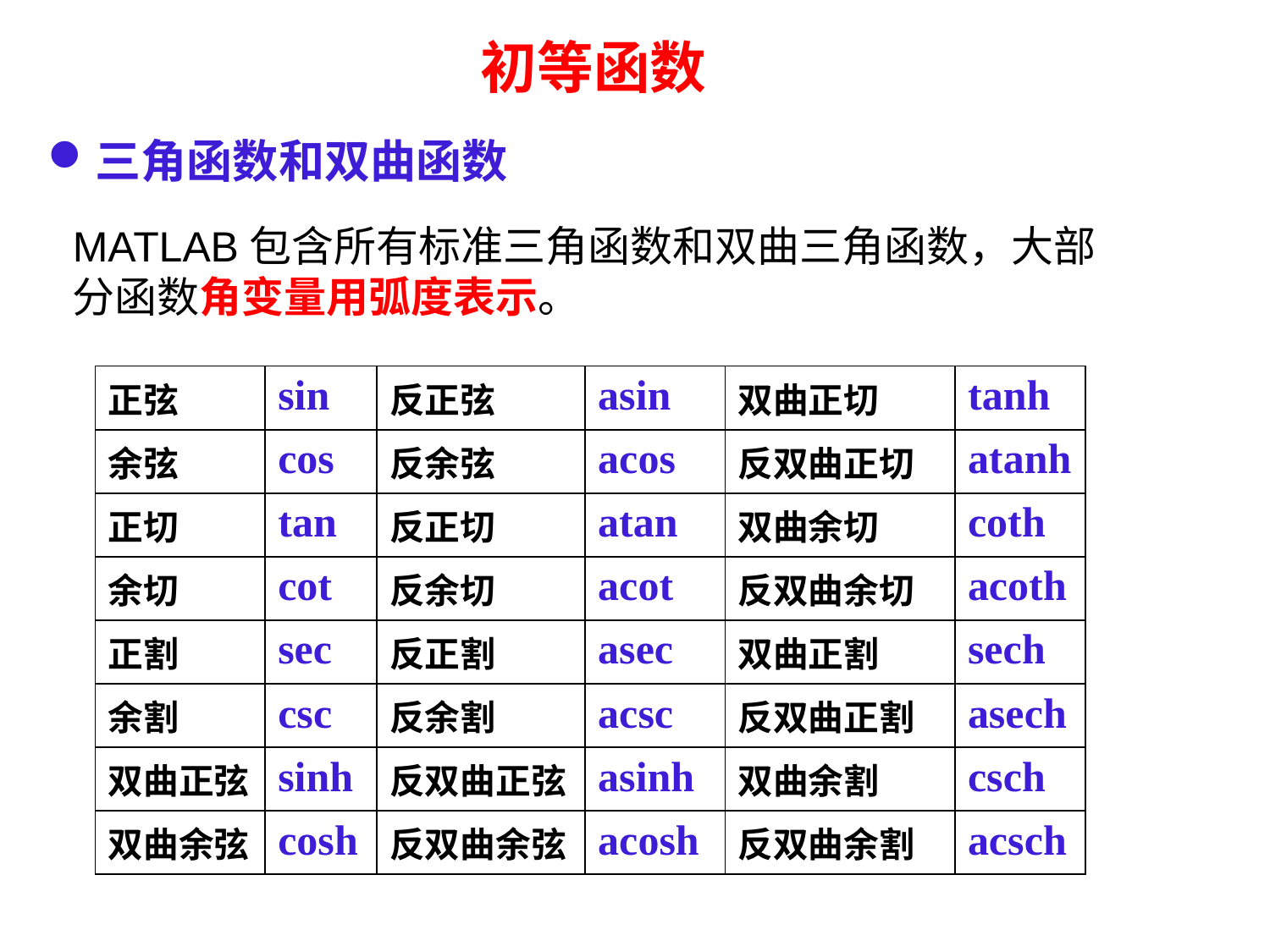

初等函数
三角函数和双曲函数
MATLAB包含所有标准三角函数和双曲三角函数，大部分函数角变量用弧度表示。
| 正弦 | sin | 反正弦 | asin | 双曲正切 | tanh |
| --- | --- | --- | --- | --- | --- |
| 余弦 | cos | 反余弦 | acos | 反双曲正切 | atanh |
| 正切 | tan | 反正切 | atan | 双曲余切 | coth |
| 余切 | cot | 反余切 | acot | 反双曲余切 | acoth |
| 正割 | sec | 反正割 | asec | 双曲正割 | sech |
| 余割 | csc | 反余割 | acsc | 反双曲正割 | asech |
| 双曲正弦 | sinh | 反双曲正弦 | asinh | 双曲余割 | csch |
| 双曲余弦 | cosh | 反双曲余弦 | acosh | 反双曲余割 | acsch |